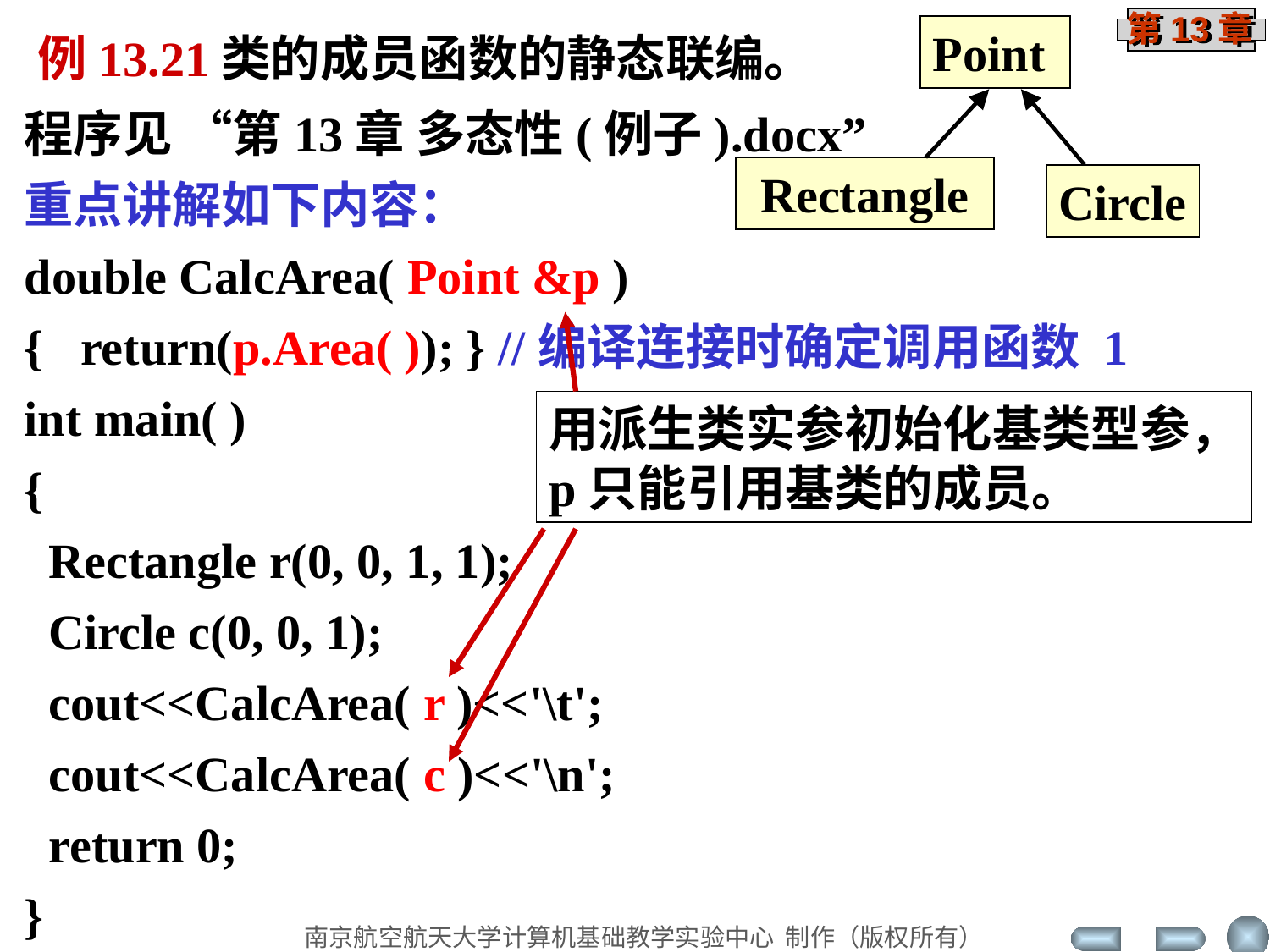

Point

 Rectangle
Circle
例13.21类的成员函数的静态联编。

程序见 “第13章 多态性(例子).docx”
重点讲解如下内容：
double CalcArea( Point &p )
{   return(p.Area( )); } //编译连接时确定调用函数 1
int main( )
{
  Rectangle r(0, 0, 1, 1);
  Circle c(0, 0, 1);
  cout<<CalcArea( r )<<'\t';
  cout<<CalcArea( c )<<'\n';
  return 0;
}

用派生类实参初始化基类型参，
p只能引用基类的成员。